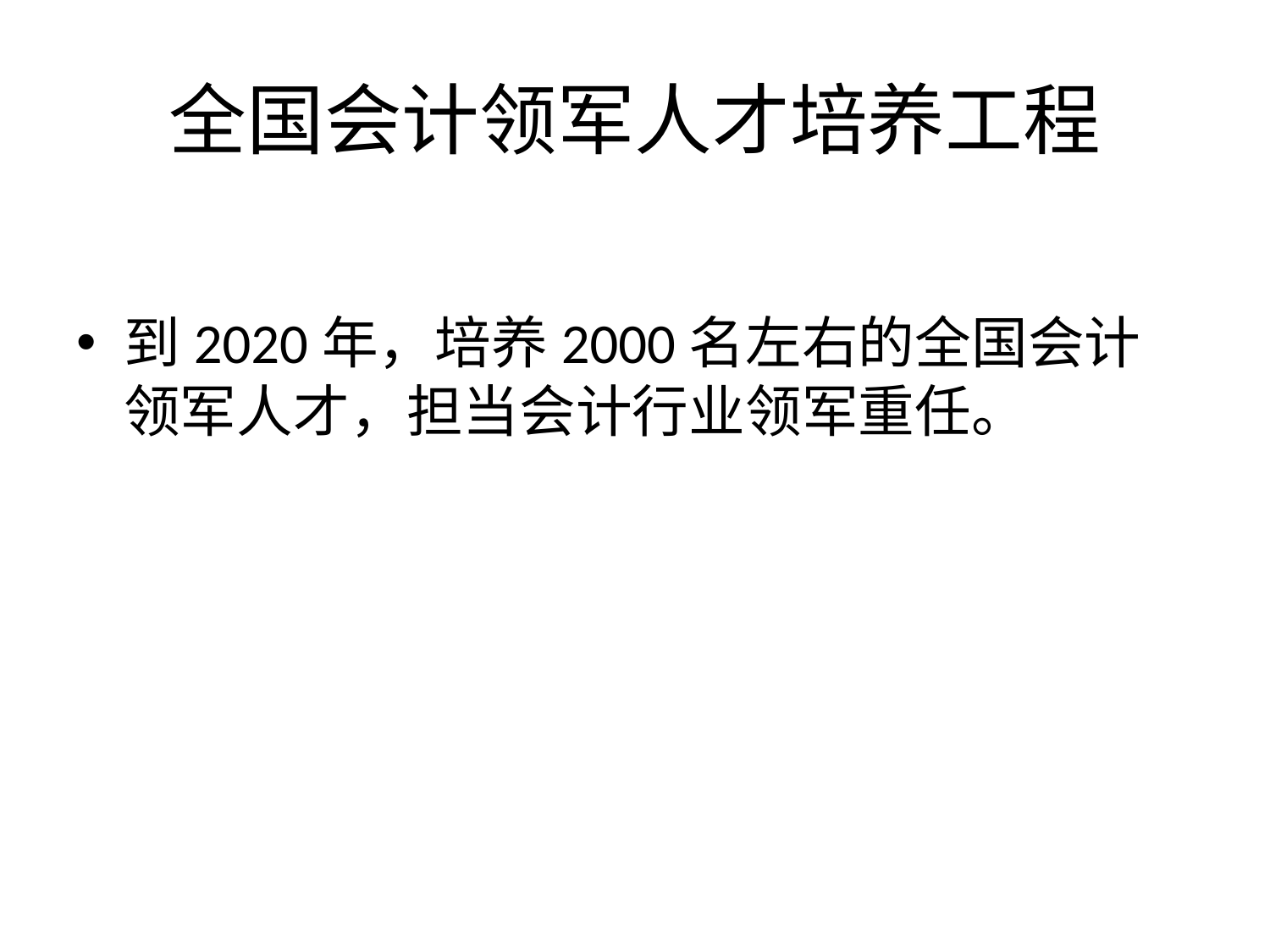

# 全国会计领军人才培养工程

到2020年，培养2000名左右的全国会计领军人才，担当会计行业领军重任。